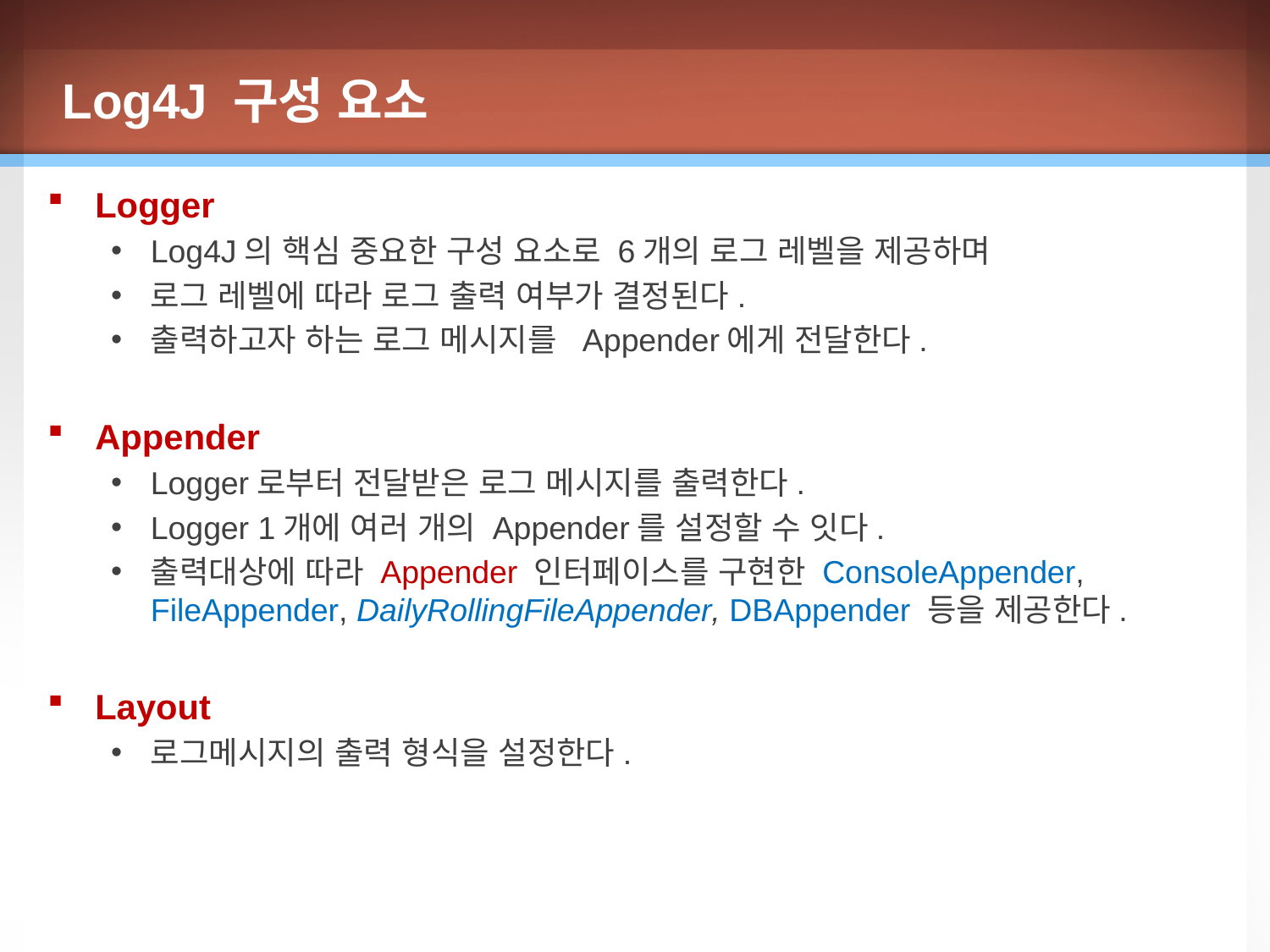

Log4J 구성 요소
Logger
Log4J의 핵심 중요한 구성 요소로 6개의 로그 레벨을 제공하며
로그 레벨에 따라 로그 출력 여부가 결정된다.
출력하고자 하는 로그 메시지를  Appender에게 전달한다.

Appender
Logger로부터 전달받은 로그 메시지를 출력한다.
Logger 1개에 여러 개의 Appender를 설정할 수 잇다.
출력대상에 따라 Appender 인터페이스를 구현한 ConsoleAppender, FileAppender, DailyRollingFileAppender, DBAppender 등을 제공한다.

Layout
로그메시지의 출력 형식을 설정한다.